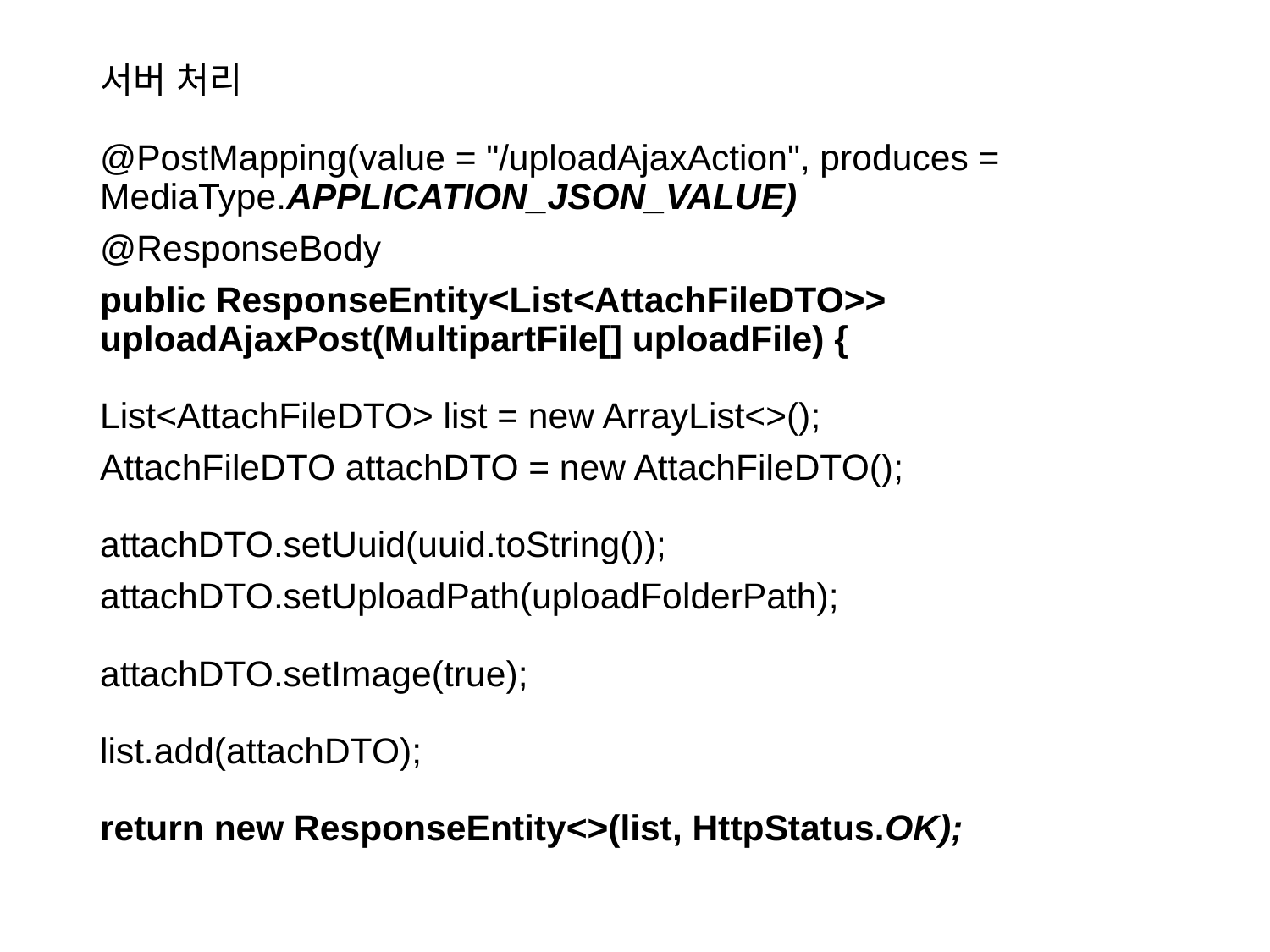

서버 처리
@PostMapping(value = "/uploadAjaxAction", produces = MediaType.APPLICATION_JSON_VALUE)
@ResponseBody
public ResponseEntity<List<AttachFileDTO>> uploadAjaxPost(MultipartFile[] uploadFile) {
List<AttachFileDTO> list = new ArrayList<>();
AttachFileDTO attachDTO = new AttachFileDTO();
attachDTO.setUuid(uuid.toString());
attachDTO.setUploadPath(uploadFolderPath);
attachDTO.setImage(true);
list.add(attachDTO);
return new ResponseEntity<>(list, HttpStatus.OK);